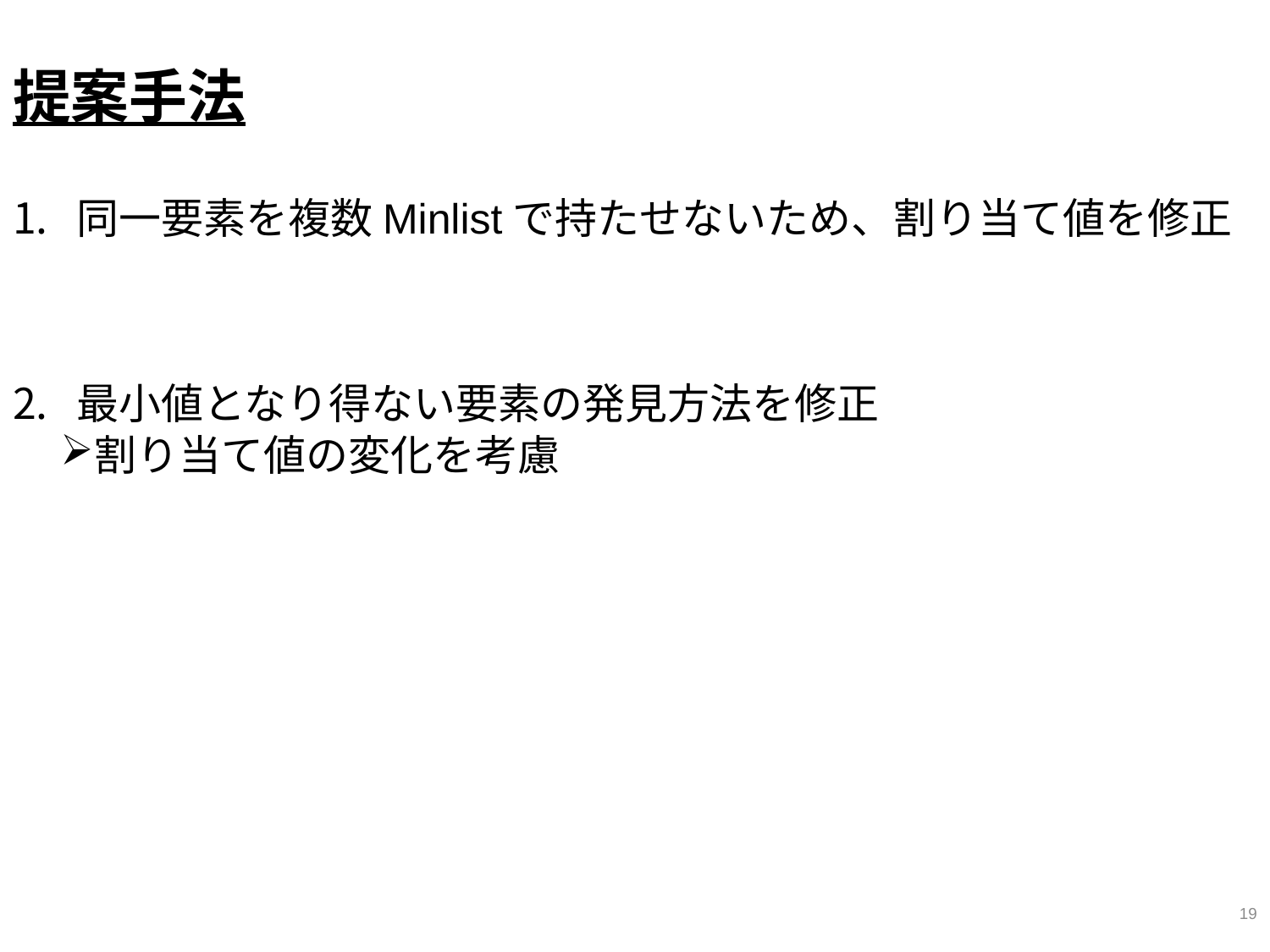

# 提案手法
同一要素を複数Minlistで持たせないため、割り当て値を修正

最小値となり得ない要素の発見方法を修正
割り当て値の変化を考慮

19